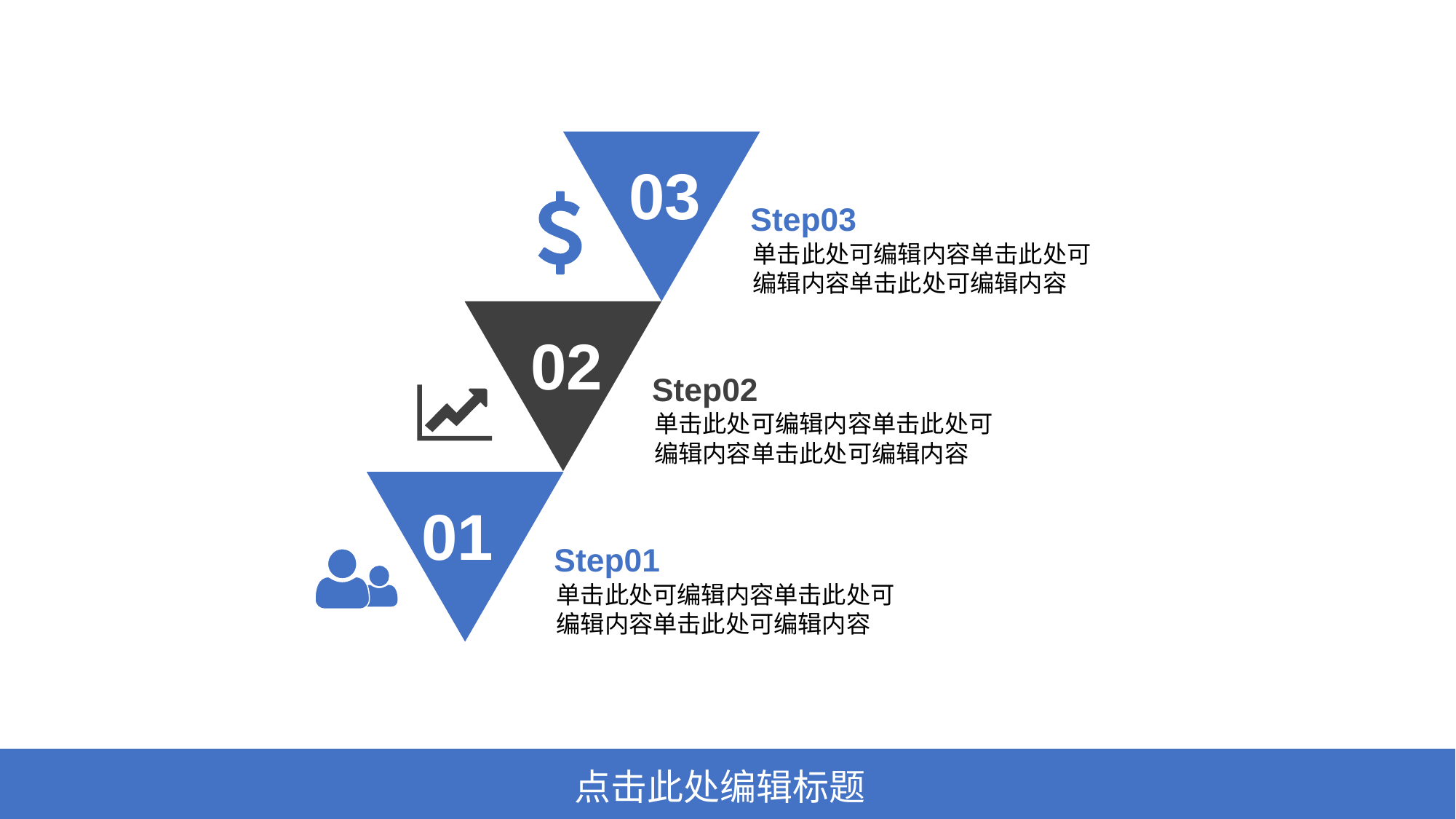

03

Step03
单击此处可编辑内容单击此处可编辑内容单击此处可编辑内容

02
Step02
单击此处可编辑内容单击此处可编辑内容单击此处可编辑内容

01
Step01
单击此处可编辑内容单击此处可编辑内容单击此处可编辑内容

点击此处编辑标题